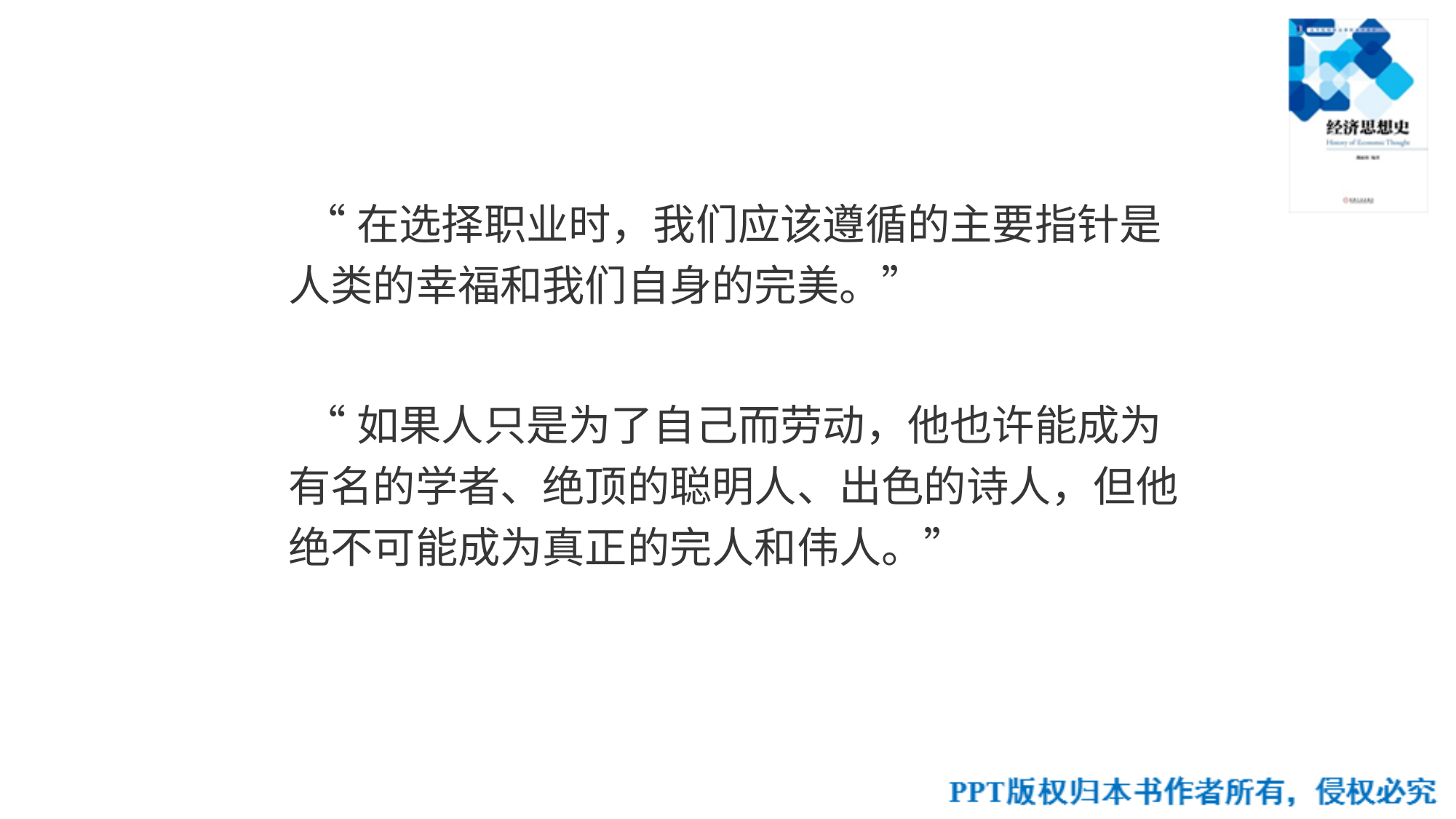

“在选择职业时，我们应该遵循的主要指针是人类的幸福和我们自身的完美。”

      “如果人只是为了自己而劳动，他也许能成为有名的学者、绝顶的聪明人、出色的诗人，但他绝不可能成为真正的完人和伟人。”